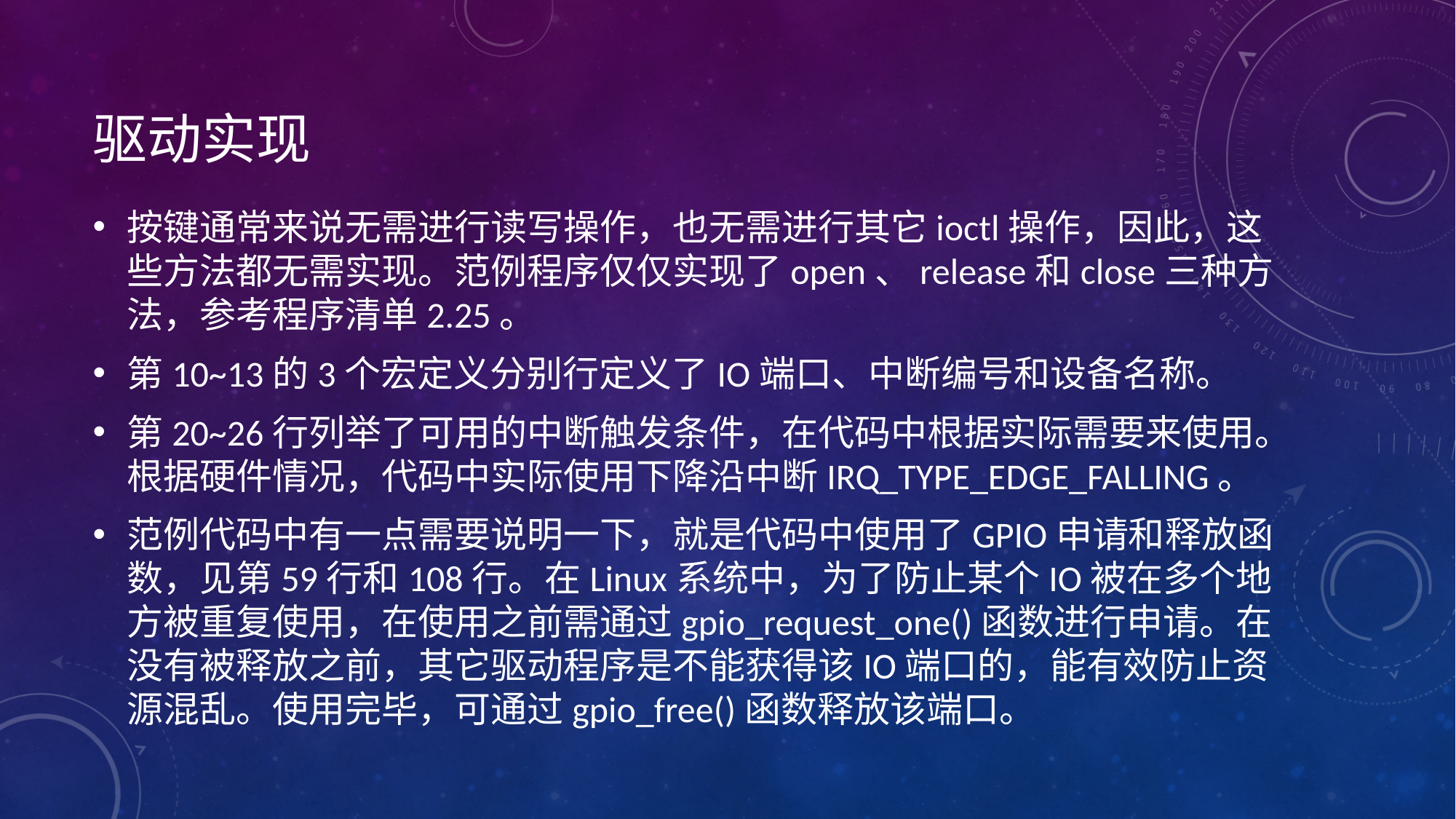

# 驱动实现
按键通常来说无需进行读写操作，也无需进行其它ioctl操作，因此，这些方法都无需实现。范例程序仅仅实现了open、release和close三种方法，参考程序清单2.25。
第10~13的3个宏定义分别行定义了IO端口、中断编号和设备名称。
第20~26行列举了可用的中断触发条件，在代码中根据实际需要来使用。根据硬件情况，代码中实际使用下降沿中断IRQ_TYPE_EDGE_FALLING。
范例代码中有一点需要说明一下，就是代码中使用了GPIO申请和释放函数，见第59行和108行。在Linux系统中，为了防止某个IO被在多个地方被重复使用，在使用之前需通过gpio_request_one()函数进行申请。在没有被释放之前，其它驱动程序是不能获得该IO端口的，能有效防止资源混乱。使用完毕，可通过gpio_free()函数释放该端口。